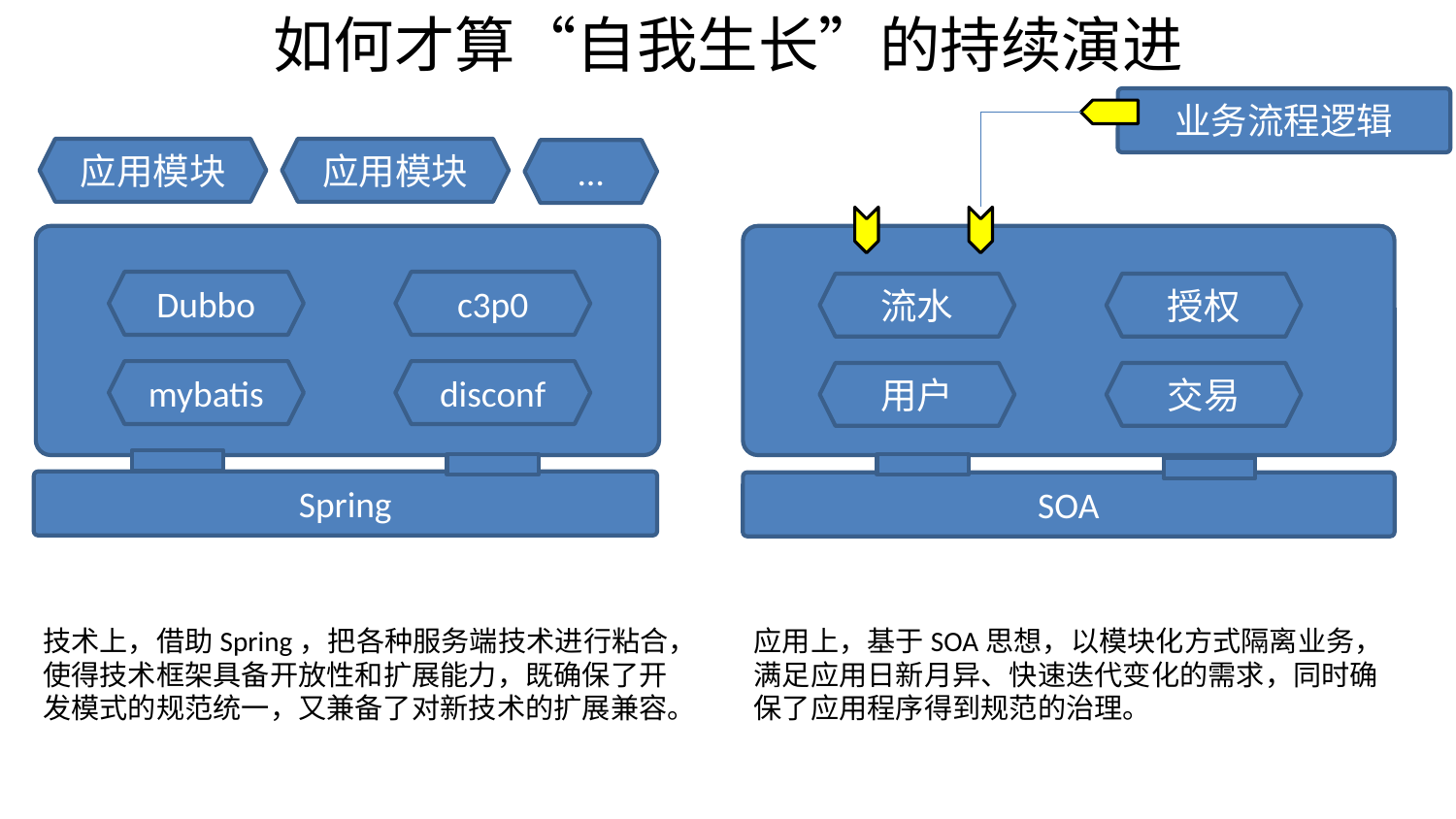

如何才算“自我生长”的持续演进
业务流程逻辑

应用模块
应用模块
…

Dubbo
c3p0
流水
授权
mybatis
disconf
用户
交易

Spring
SOA
技术上，借助Spring，把各种服务端技术进行粘合，使得技术框架具备开放性和扩展能力，既确保了开发模式的规范统一，又兼备了对新技术的扩展兼容。
应用上，基于SOA思想，以模块化方式隔离业务，满足应用日新月异、快速迭代变化的需求，同时确保了应用程序得到规范的治理。